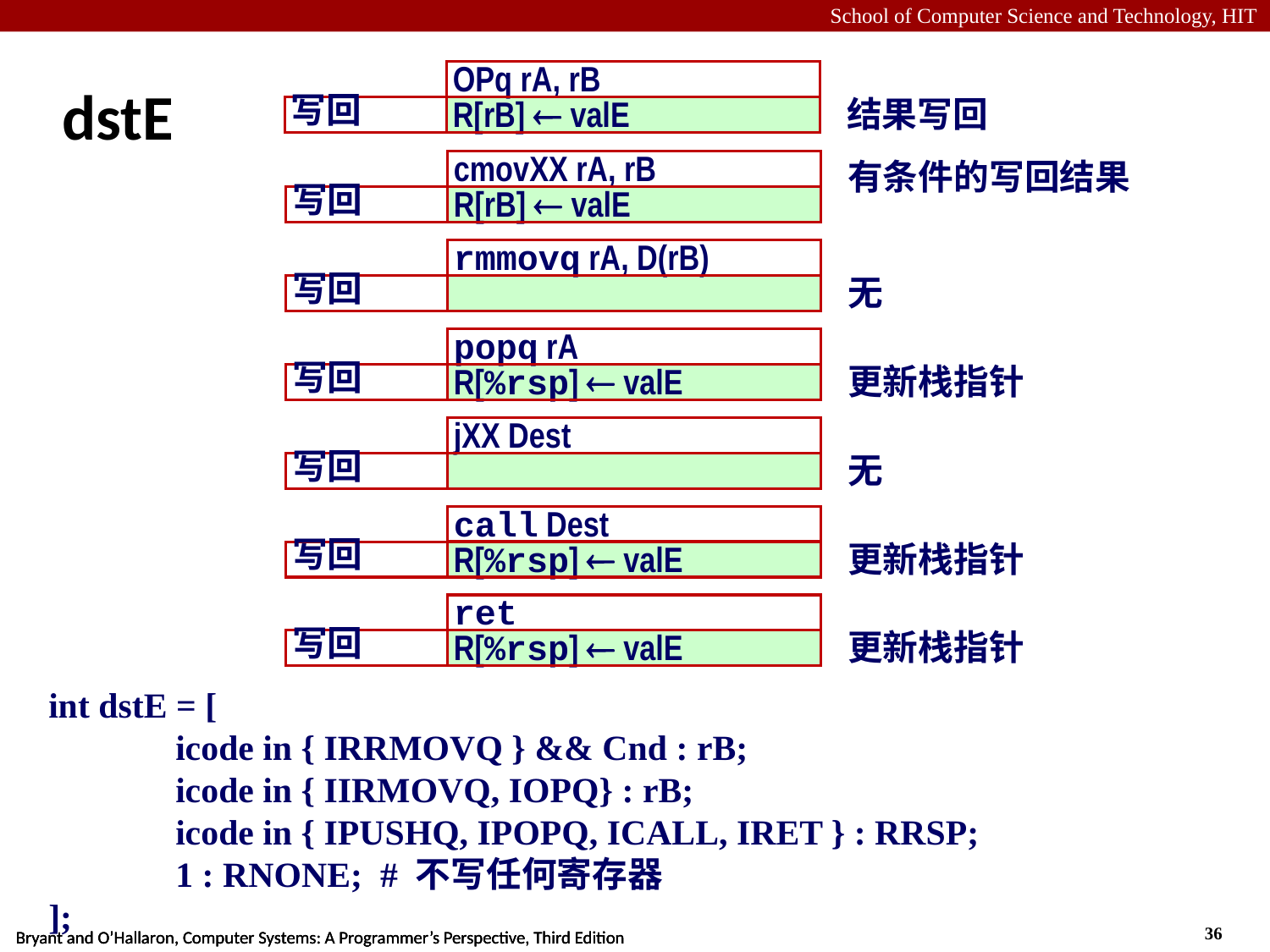

# dstE
OPq rA, rB
写回
R[rB] ← valE

结果写回
cmovXX rA, rB
有条件的写回结果
写回
R[rB] ← valE

rmmovq rA, D(rB)
写回

无
popq rA
写回
R[%rsp] ← valE

更新栈指针
jXX Dest
写回

无
call Dest
写回
R[%rsp] ← valE

更新栈指针
ret
写回
R[%rsp] ← valE

更新栈指针
int dstE = [
	icode in { IRRMOVQ } && Cnd : rB;
	icode in { IIRMOVQ, IOPQ} : rB;
	icode in { IPUSHQ, IPOPQ, ICALL, IRET } : RRSP;
	1 : RNONE;  # 不写任何寄存器
];